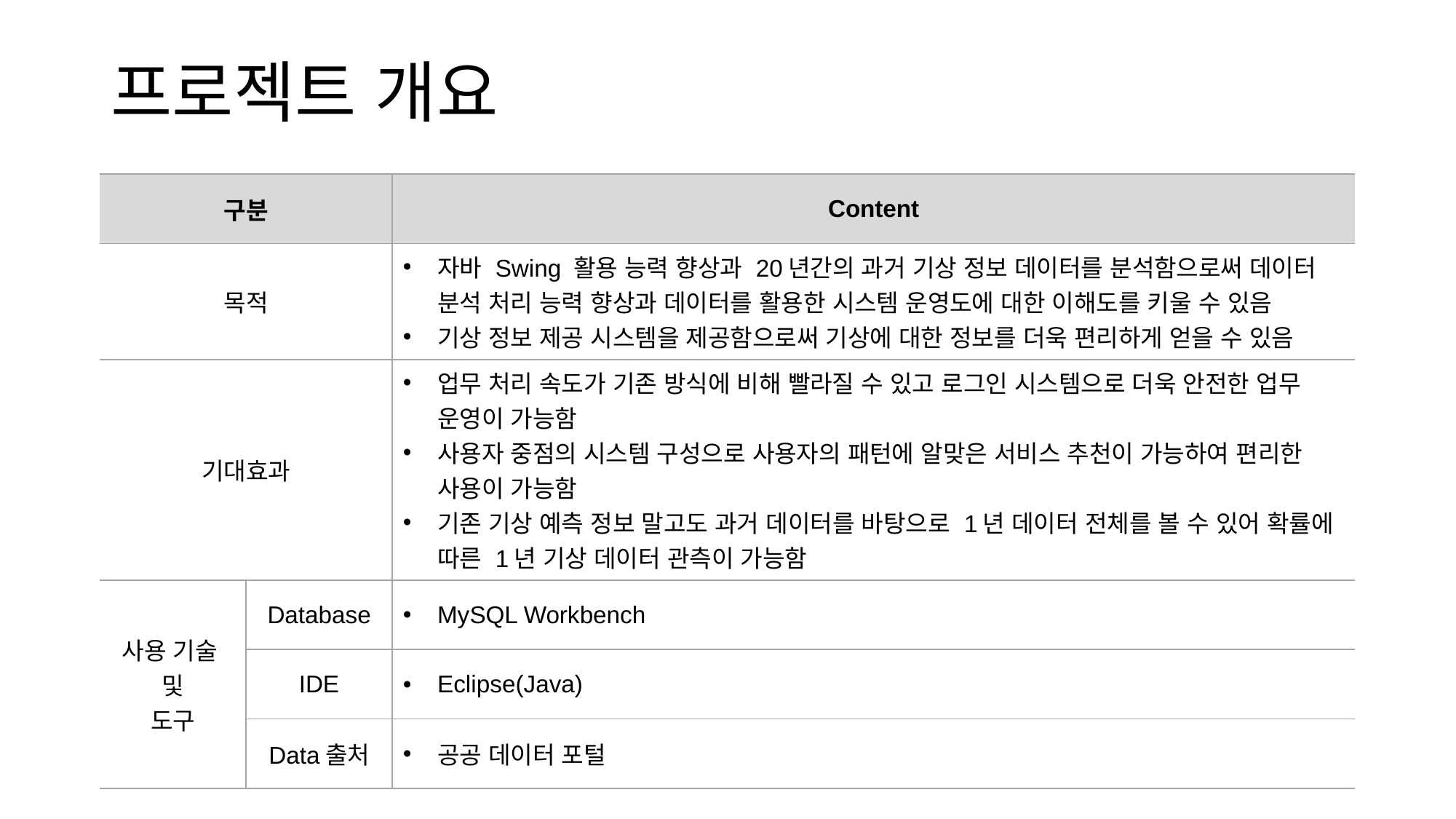

# 프로젝트 개요
| 구분 |  | Content |
| --- | --- | --- |
| 목적 |  | 자바 Swing 활용 능력 향상과 20년간의 과거 기상 정보 데이터를 분석함으로써 데이터 분석 처리 능력 향상과 데이터를 활용한 시스템 운영도에 대한 이해도를 키울 수 있음 기상 정보 제공 시스템을 제공함으로써 기상에 대한 정보를 더욱 편리하게 얻을 수 있음 |
| 기대효과 |  | 업무 처리 속도가 기존 방식에 비해 빨라질 수 있고 로그인 시스템으로 더욱 안전한 업무 운영이 가능함 사용자 중점의 시스템 구성으로 사용자의 패턴에 알맞은 서비스 추천이 가능하여 편리한 사용이 가능함 기존 기상 예측 정보 말고도 과거 데이터를 바탕으로 1년 데이터 전체를 볼 수 있어 확률에 따른 1년 기상 데이터 관측이 가능함 |
| 사용 기술 및 도구 | Database | MySQL Workbench |
|  | IDE | Eclipse(Java) |
|  | Data출처 | 공공 데이터 포털 |